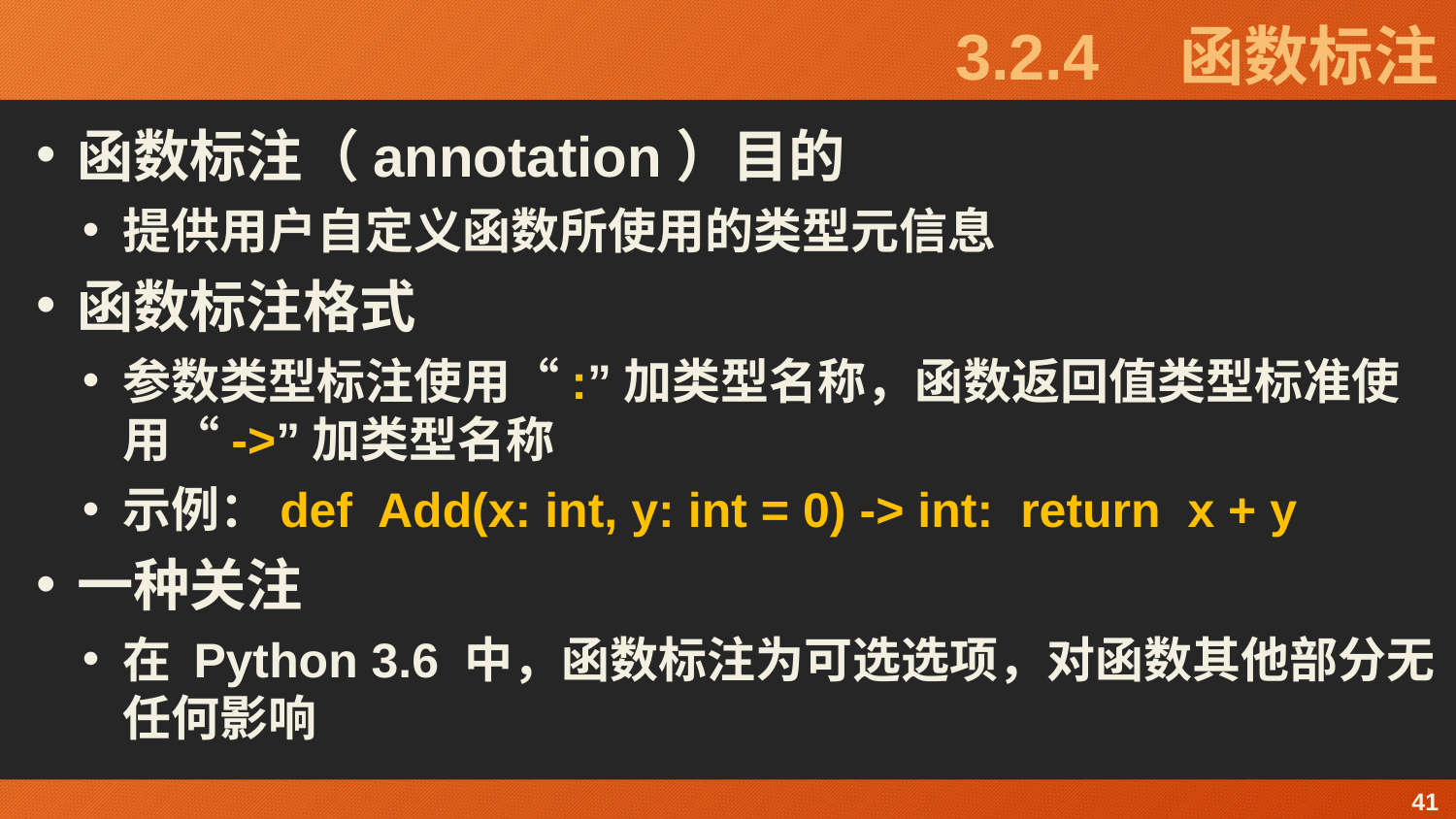

# 3.2.4　函数标注
函数标注（annotation）目的
提供用户自定义函数所使用的类型元信息
函数标注格式
参数类型标注使用“:”加类型名称，函数返回值类型标准使用“->”加类型名称
示例：def  Add(x: int, y: int = 0) -> int:  return  x + y
一种关注
在 Python 3.6 中，函数标注为可选选项，对函数其他部分无任何影响
41